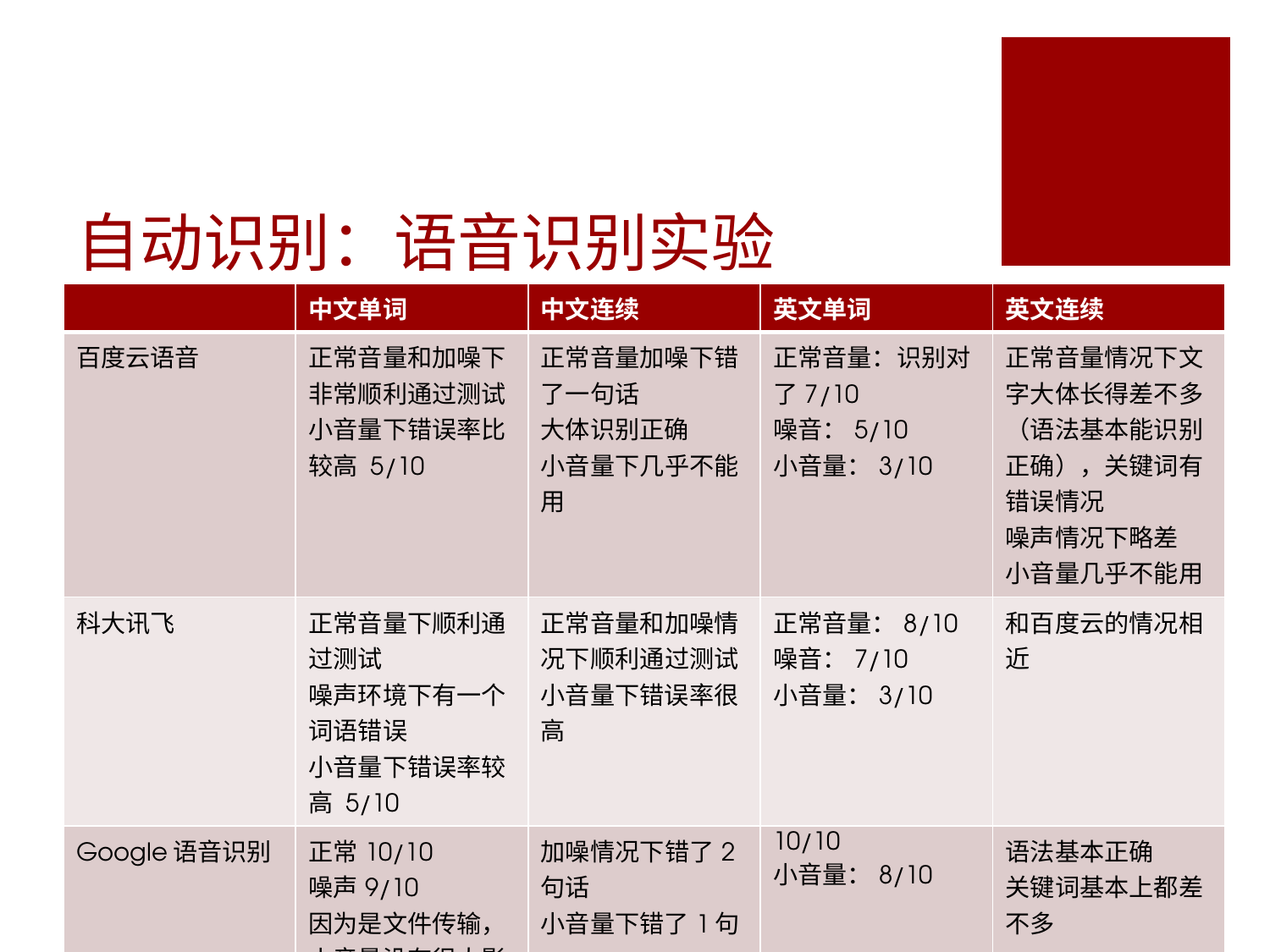

# 自动识别：语音识别实验
|  | 中文单词 | 中文连续 | 英文单词 | 英文连续 |
| --- | --- | --- | --- | --- |
| 百度云语音 | 正常音量和加噪下非常顺利通过测试 小音量下错误率比较高 5/10 | 正常音量加噪下错了一句话 大体识别正确 小音量下几乎不能用 | 正常音量：识别对了7/10 噪音：5/10 小音量：3/10 | 正常音量情况下文字大体长得差不多（语法基本能识别正确），关键词有错误情况 噪声情况下略差 小音量几乎不能用 |
| 科大讯飞 | 正常音量下顺利通过测试 噪声环境下有一个词语错误 小音量下错误率较高 5/10 | 正常音量和加噪情况下顺利通过测试 小音量下错误率很高 | 正常音量：8/10 噪音：7/10 小音量：3/10 | 和百度云的情况相近 |
| Google语音识别 | 正常10/10 噪声9/10 因为是文件传输，小音量没有很大影响8/10 | 加噪情况下错了2句话 小音量下错了1句 | 10/10 小音量：8/10 | 语法基本正确 关键词基本上都差不多 |